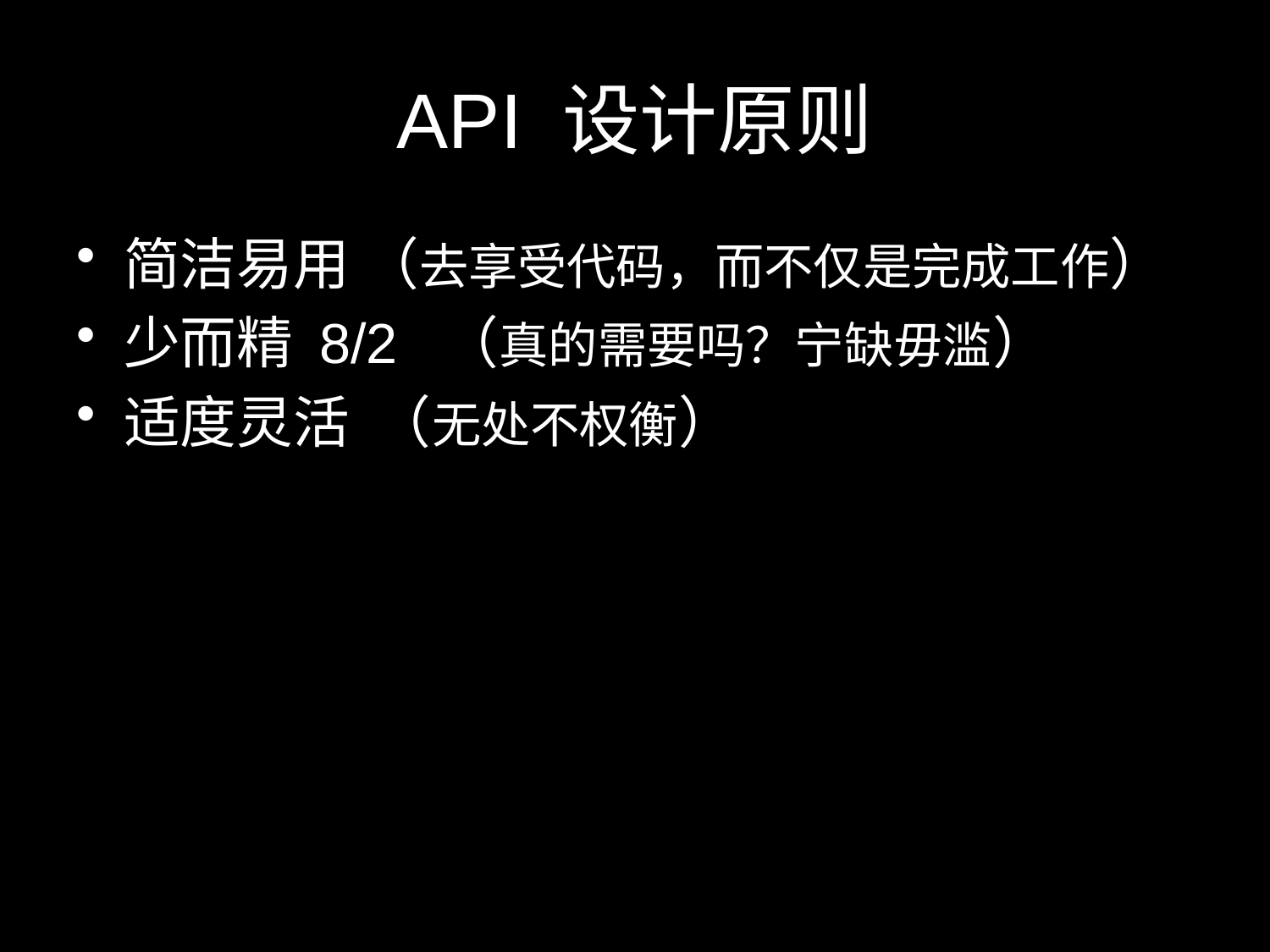

# API 设计原则
简洁易用 （去享受代码，而不仅是完成工作）
少而精 8/2  （真的需要吗？宁缺毋滥）
适度灵活  （无处不权衡）